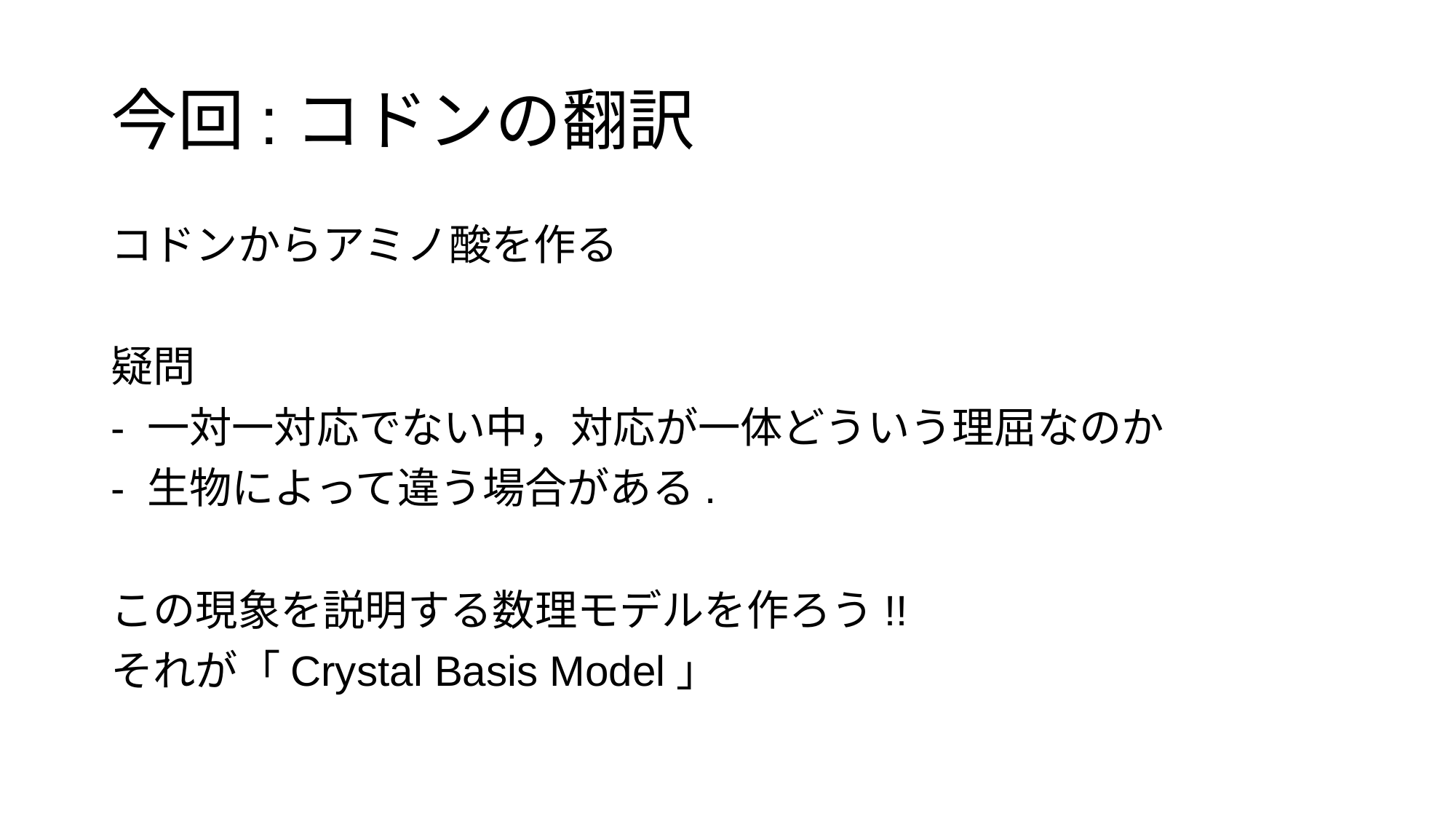

# 今回:コドンの翻訳
コドンからアミノ酸を作る

疑問
- 一対一対応でない中，対応が一体どういう理屈なのか
- 生物によって違う場合がある.

この現象を説明する数理モデルを作ろう!!
それが「Crystal Basis Model」